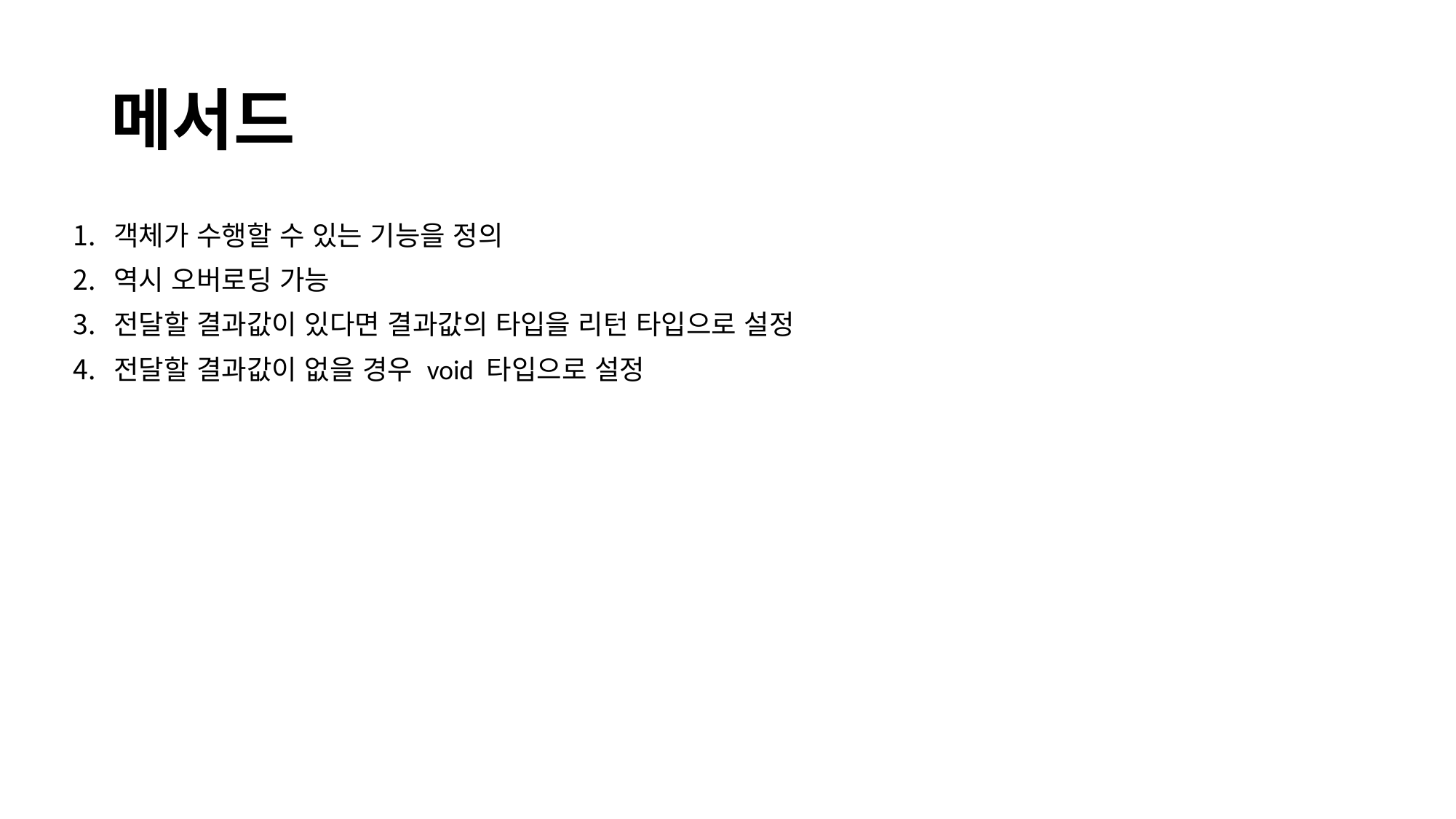

# 메서드
객체가 수행할 수 있는 기능을 정의
역시 오버로딩 가능
전달할 결과값이 있다면 결과값의 타입을 리턴 타입으로 설정
전달할 결과값이 없을 경우 void 타입으로 설정